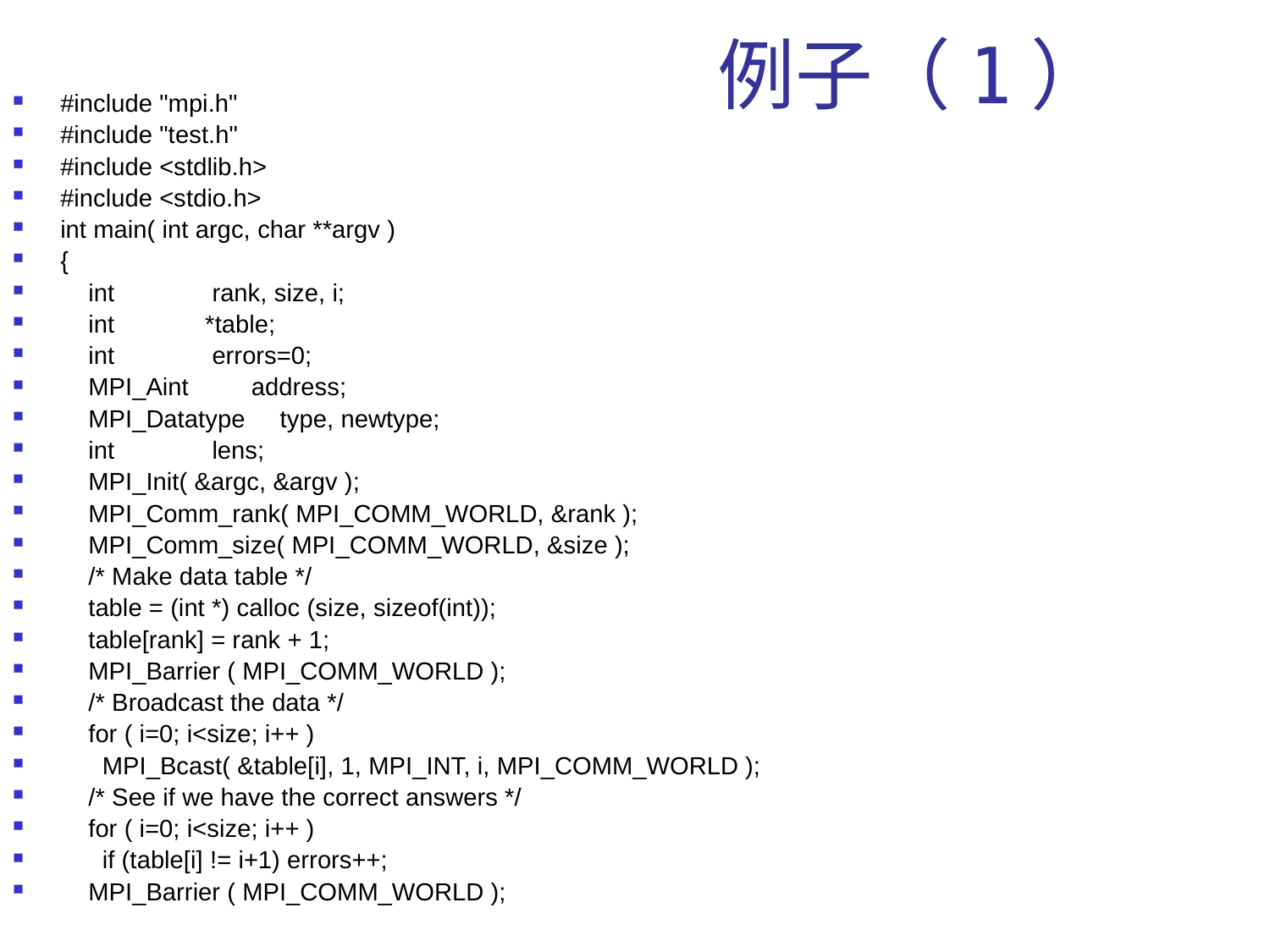

# 例子（1）
#include "mpi.h"
#include "test.h"
#include <stdlib.h>
#include <stdio.h>
int main( int argc, char **argv )
{
    int              rank, size, i;
    int             *table;
    int              errors=0;
    MPI_Aint         address;
    MPI_Datatype     type, newtype;
    int              lens;
    MPI_Init( &argc, &argv );
    MPI_Comm_rank( MPI_COMM_WORLD, &rank );
    MPI_Comm_size( MPI_COMM_WORLD, &size );
    /* Make data table */
    table = (int *) calloc (size, sizeof(int));
    table[rank] = rank + 1;
    MPI_Barrier ( MPI_COMM_WORLD );
    /* Broadcast the data */
    for ( i=0; i<size; i++ )
      MPI_Bcast( &table[i], 1, MPI_INT, i, MPI_COMM_WORLD );
    /* See if we have the correct answers */
    for ( i=0; i<size; i++ )
      if (table[i] != i+1) errors++;
    MPI_Barrier ( MPI_COMM_WORLD );